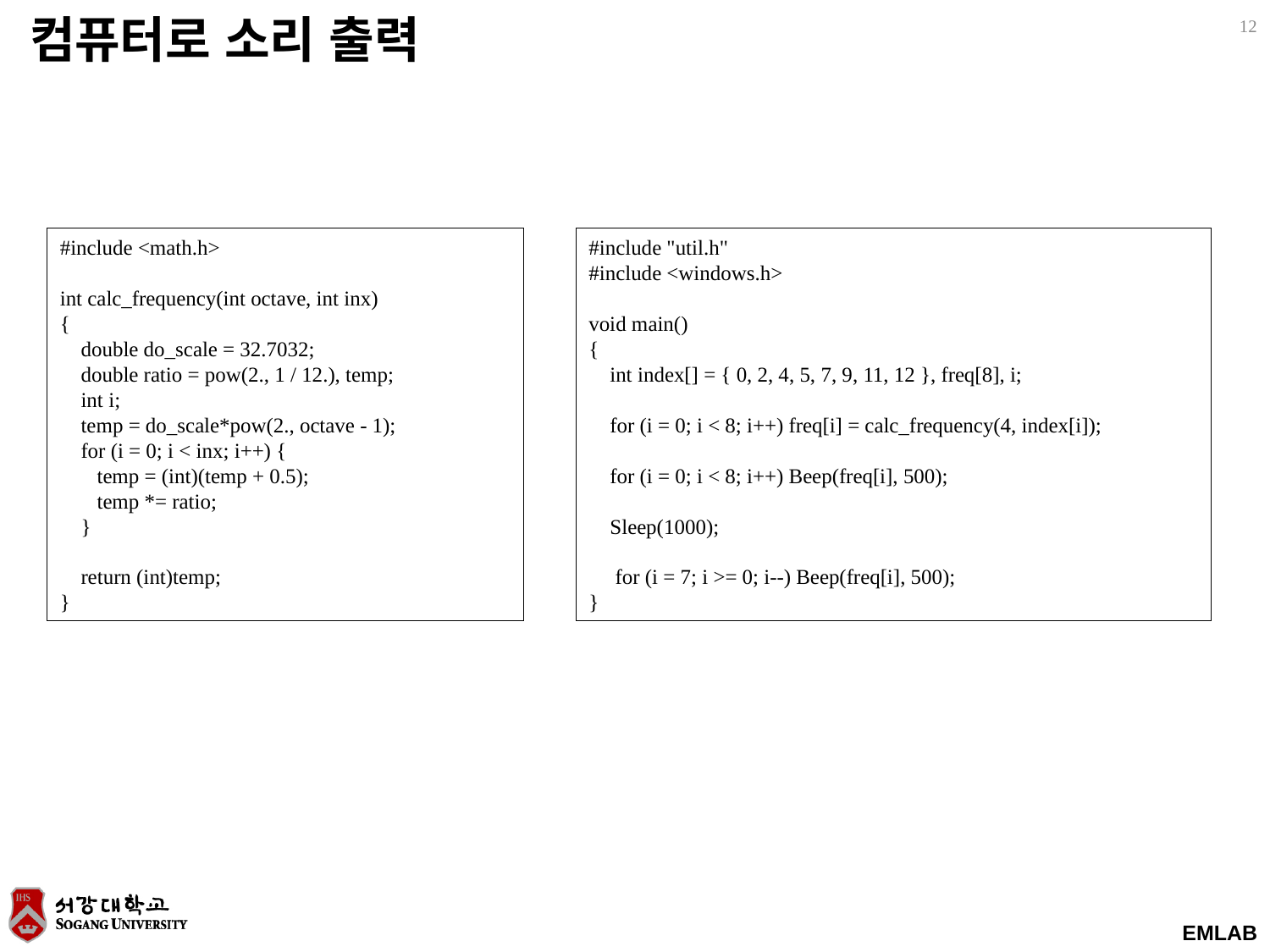

12
컴퓨터로 소리 출력
#include <math.h>

int calc_frequency(int octave, int inx)
{
    double do_scale = 32.7032;
    double ratio = pow(2., 1 / 12.), temp;
    int i;
    temp = do_scale*pow(2., octave - 1);
    for (i = 0; i < inx; i++) {
       temp = (int)(temp + 0.5);
       temp *= ratio;
    }

    return (int)temp;
}
#include "util.h"
#include <windows.h>

void main()
{
    int index[] = { 0, 2, 4, 5, 7, 9, 11, 12 }, freq[8], i;

    for (i = 0; i < 8; i++) freq[i] = calc_frequency(4, index[i]);

    for (i = 0; i < 8; i++) Beep(freq[i], 500);

    Sleep(1000);

     for (i = 7; i >= 0; i--) Beep(freq[i], 500);
}